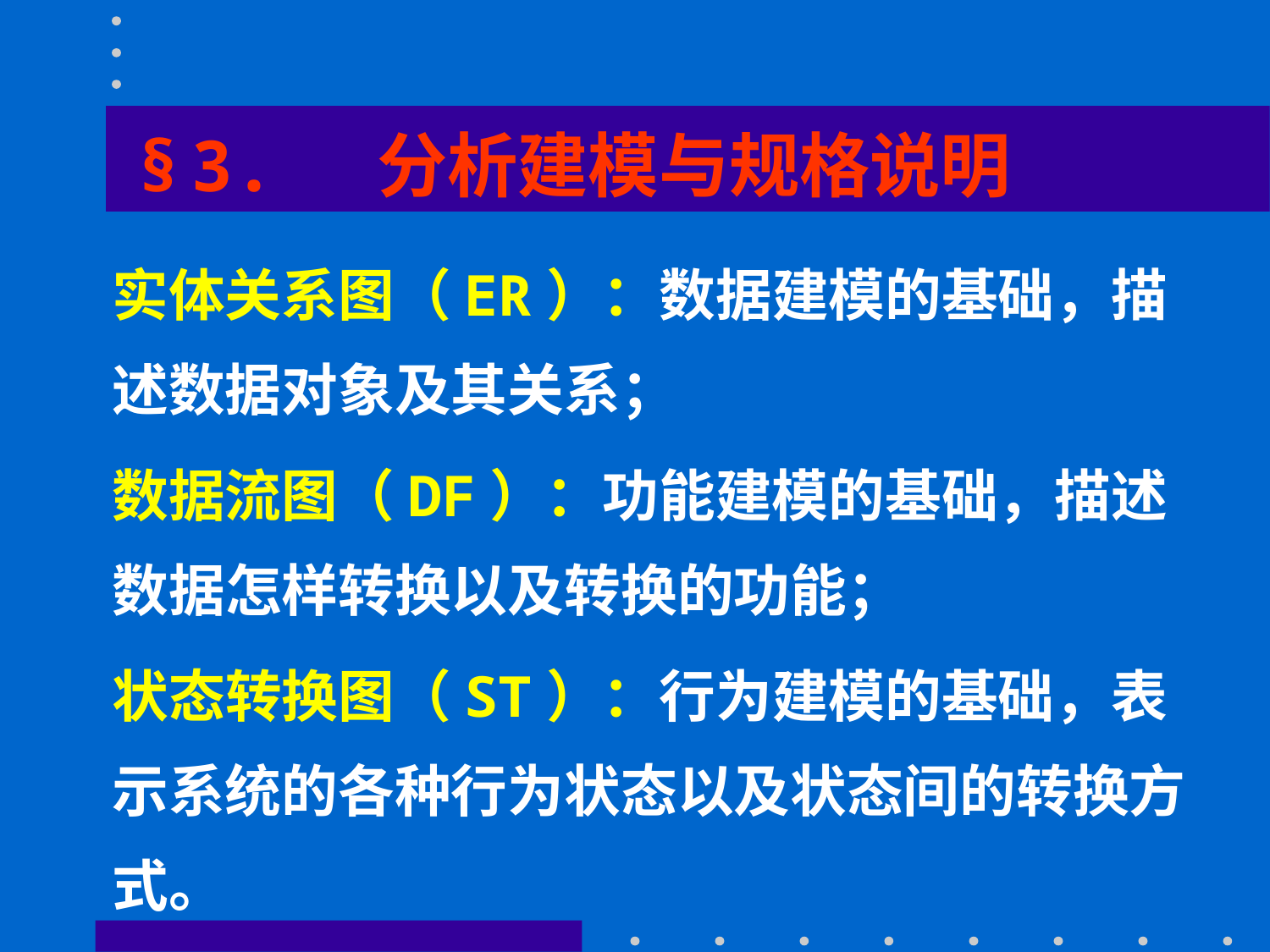

#
§ 3.  分析建模与规格说明
实体关系图（ER）：数据建模的基础，描述数据对象及其关系；
数据流图（DF）：功能建模的基础，描述数据怎样转换以及转换的功能；
状态转换图（ST）：行为建模的基础，表示系统的各种行为状态以及状态间的转换方式。
42